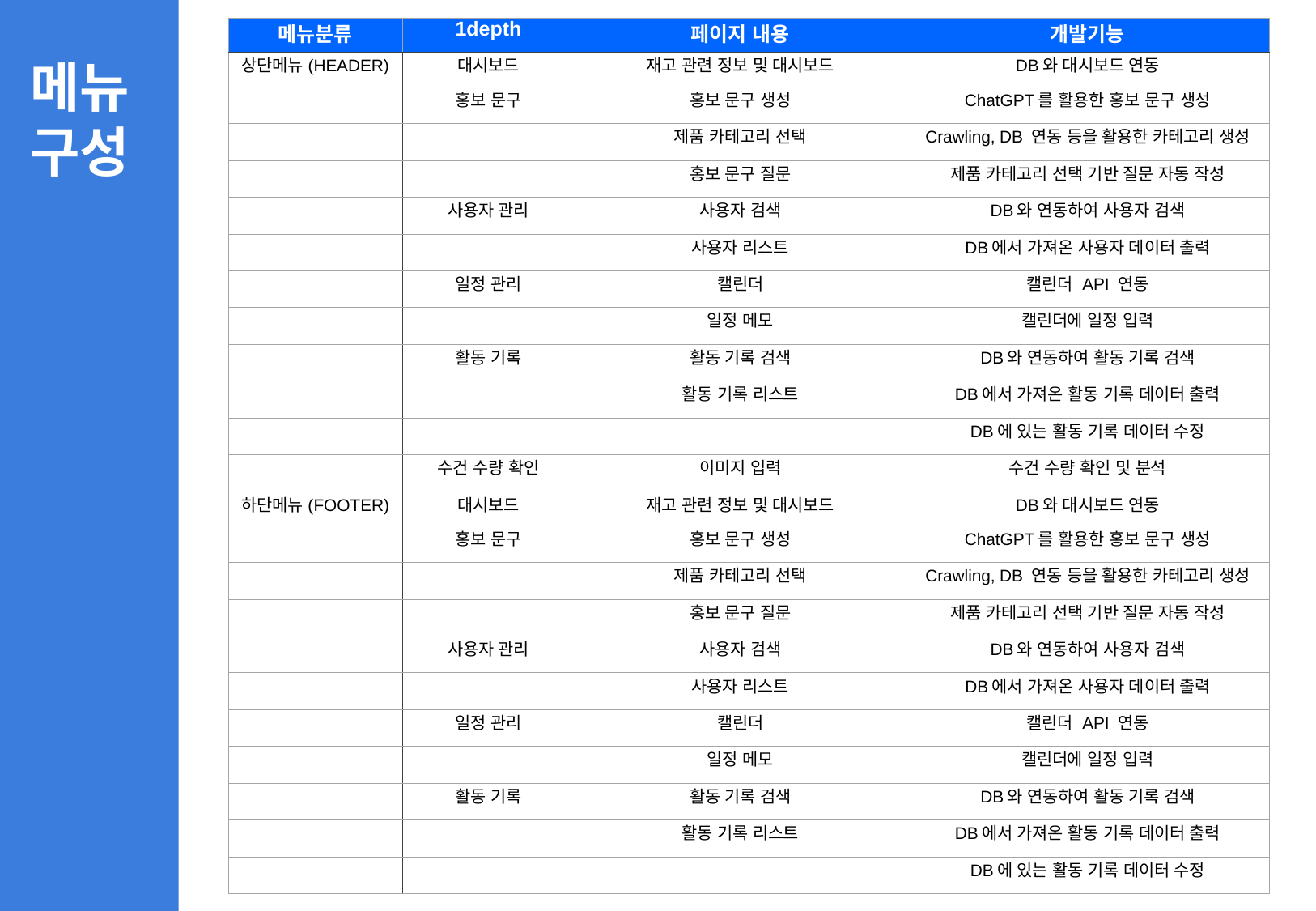

| 메뉴분류 | 1depth | 페이지 내용 | 개발기능 |
| --- | --- | --- | --- |
| 상단메뉴(HEADER) | 대시보드 | 재고 관련 정보 및 대시보드 | DB와 대시보드 연동 |
|  | 홍보 문구 | 홍보 문구 생성 | ChatGPT를 활용한 홍보 문구 생성 |
|  |  | 제품 카테고리 선택 | Crawling, DB 연동 등을 활용한 카테고리 생성 |
|  |  | 홍보 문구 질문 | 제품 카테고리 선택 기반 질문 자동 작성 |
|  | 사용자 관리 | 사용자 검색 | DB와 연동하여 사용자 검색 |
|  |  | 사용자 리스트 | DB에서 가져온 사용자 데이터 출력 |
|  | 일정 관리 | 캘린더 | 캘린더 API 연동 |
|  |  | 일정 메모 | 캘린더에 일정 입력 |
|  | 활동 기록 | 활동 기록 검색 | DB와 연동하여 활동 기록 검색 |
|  |  | 활동 기록 리스트 | DB에서 가져온 활동 기록 데이터 출력 |
|  |  |  | DB에 있는 활동 기록 데이터 수정 |
|  | 수건 수량 확인 | 이미지 입력 | 수건 수량 확인 및 분석 |
| 하단메뉴(FOOTER) | 대시보드 | 재고 관련 정보 및 대시보드 | DB와 대시보드 연동 |
|  | 홍보 문구 | 홍보 문구 생성 | ChatGPT를 활용한 홍보 문구 생성 |
|  |  | 제품 카테고리 선택 | Crawling, DB 연동 등을 활용한 카테고리 생성 |
|  |  | 홍보 문구 질문 | 제품 카테고리 선택 기반 질문 자동 작성 |
|  | 사용자 관리 | 사용자 검색 | DB와 연동하여 사용자 검색 |
|  |  | 사용자 리스트 | DB에서 가져온 사용자 데이터 출력 |
|  | 일정 관리 | 캘린더 | 캘린더 API 연동 |
|  |  | 일정 메모 | 캘린더에 일정 입력 |
|  | 활동 기록 | 활동 기록 검색 | DB와 연동하여 활동 기록 검색 |
|  |  | 활동 기록 리스트 | DB에서 가져온 활동 기록 데이터 출력 |
|  |  |  | DB에 있는 활동 기록 데이터 수정 |
메뉴 구성